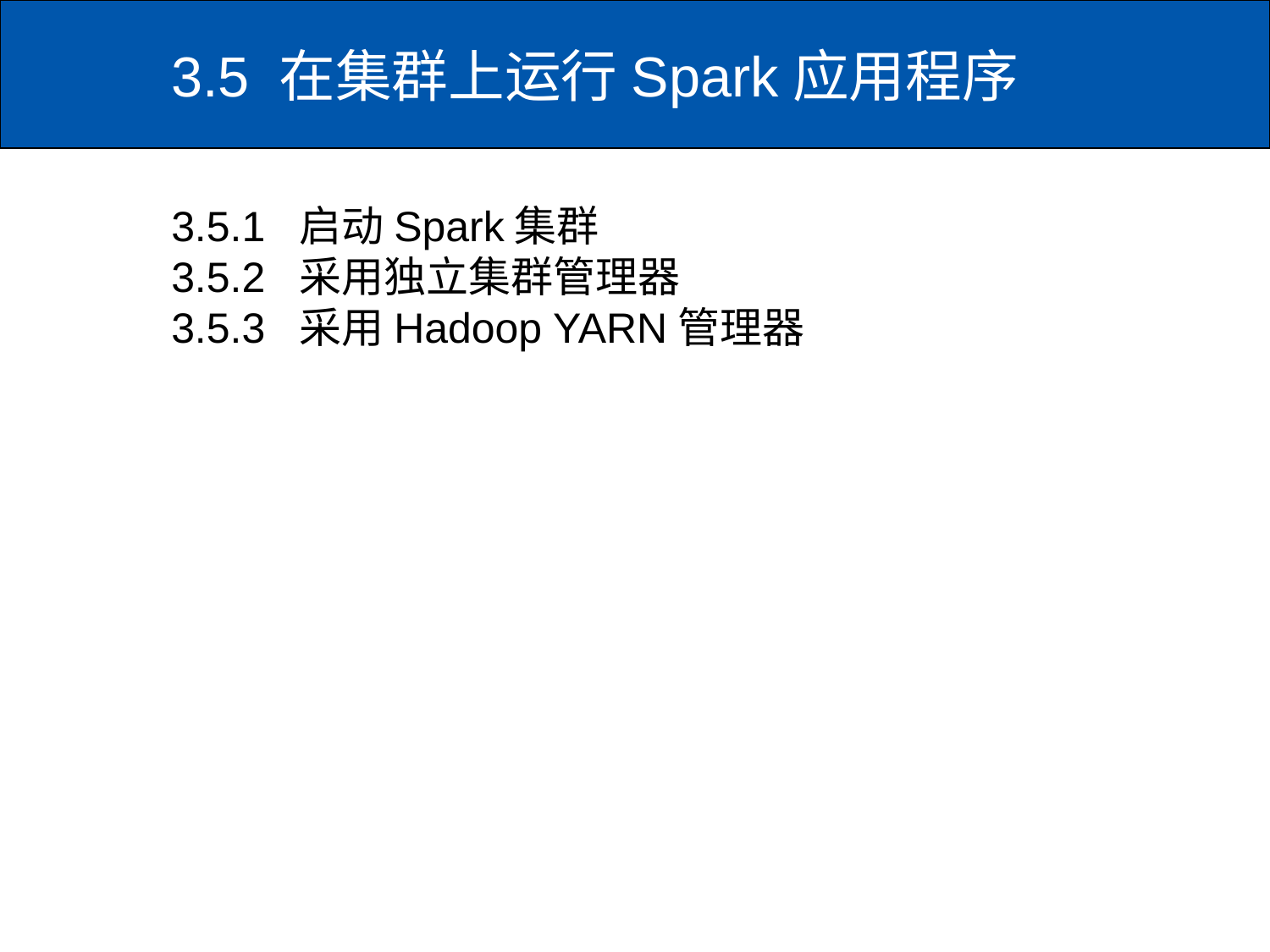

# 3.5 在集群上运行Spark应用程序
3.5.1  启动Spark集群
3.5.2  采用独立集群管理器
3.5.3  采用Hadoop YARN管理器